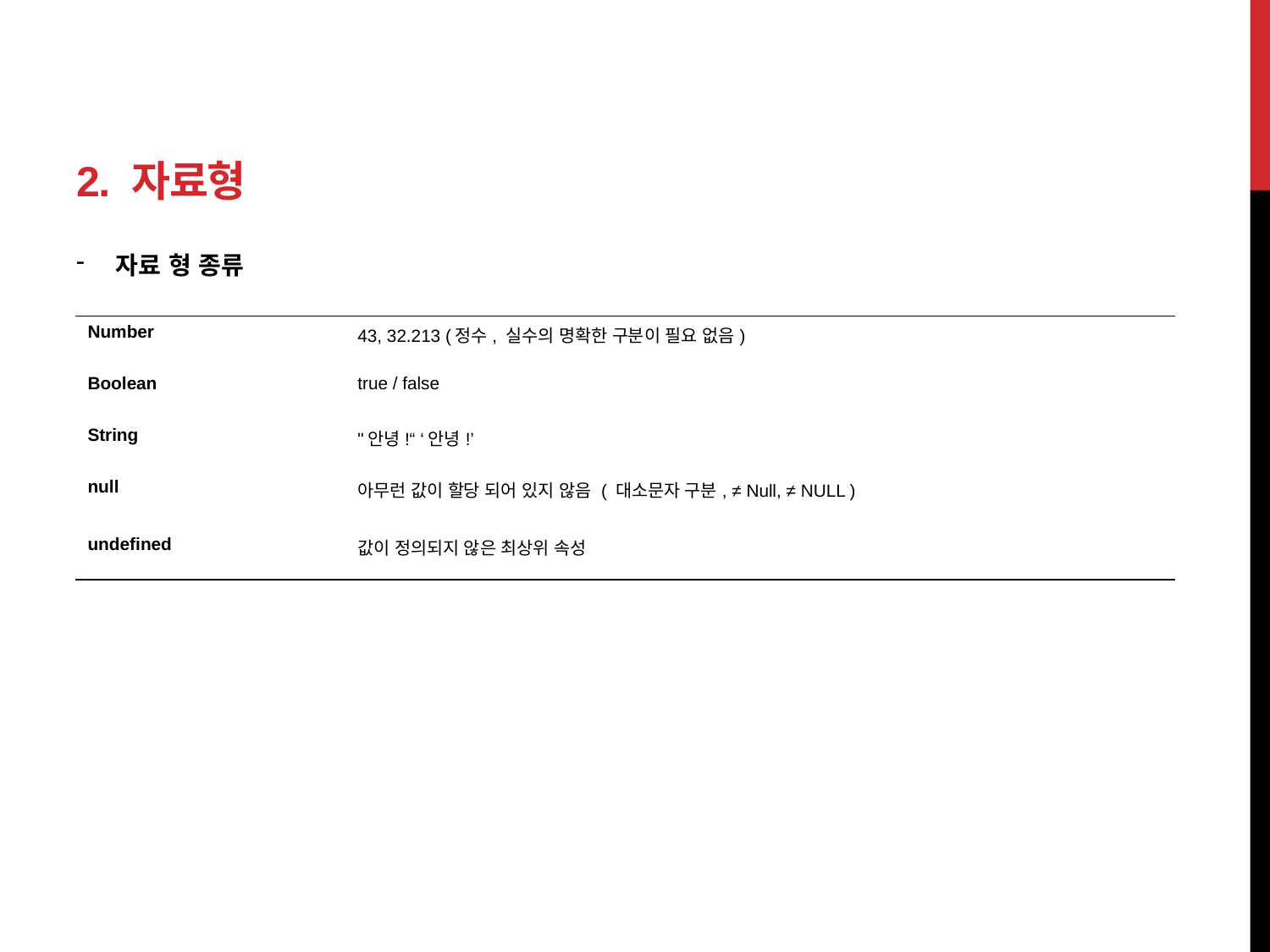

# 2. 자료형
자료 형 종류

| Number | 43, 32.213 (정수, 실수의 명확한 구분이 필요 없음) |
| --- | --- |
| Boolean | true / false |
| String | "안녕!“ ‘안녕!’ |
| null | 아무런 값이 할당 되어 있지 않음 ( 대소문자 구분, ≠ Null, ≠ NULL ) |
| undefined | 값이 정의되지 않은 최상위 속성 |